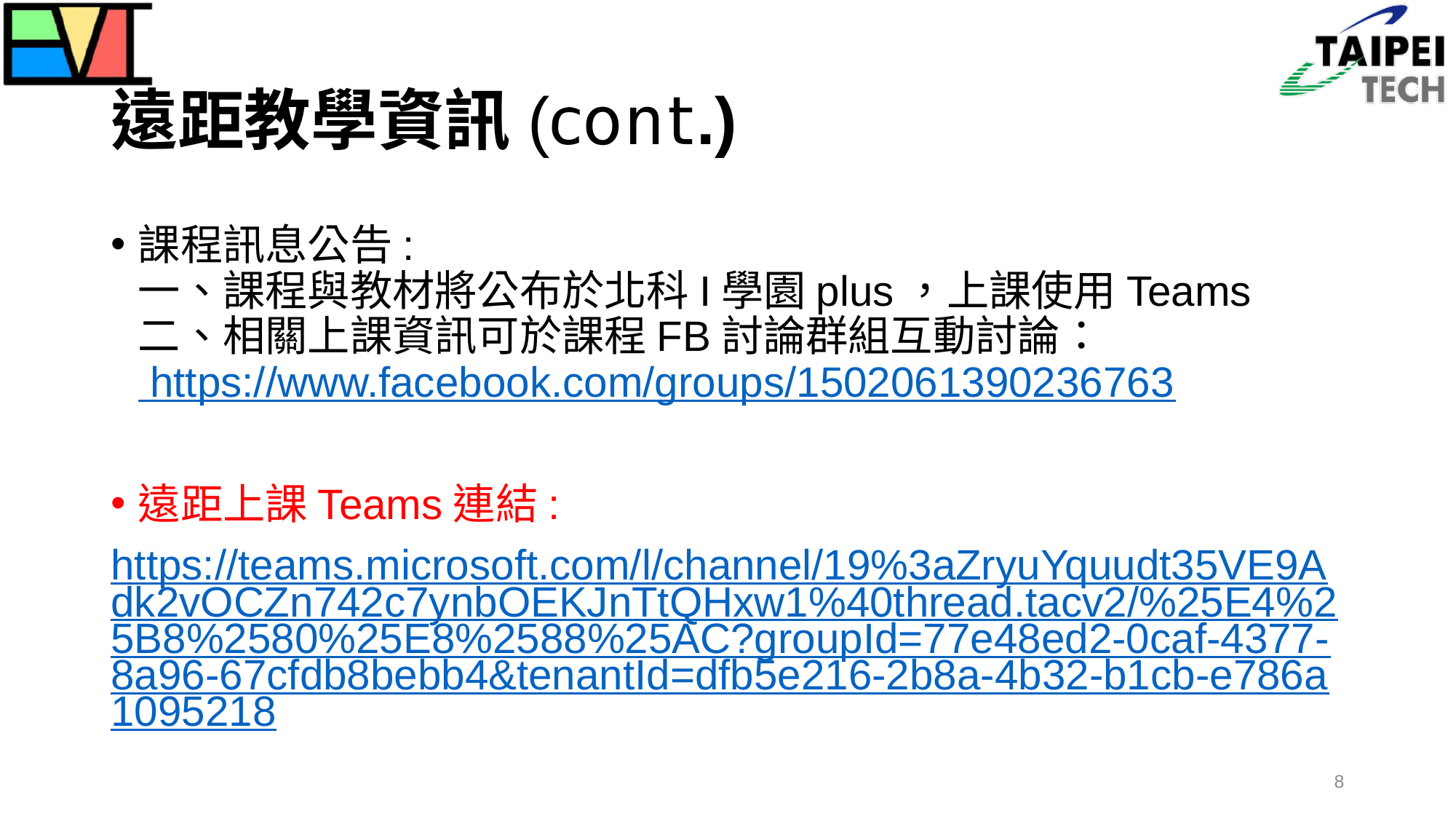

# 遠距教學資訊(cont.)
課程訊息公告:
一、課程與教材將公布於北科I學園plus，上課使用Teams
二、相關上課資訊可於課程FB討論群組互動討論： https://www.facebook.com/groups/1502061390236763

遠距上課Teams連結:
https://teams.microsoft.com/l/channel/19%3aZryuYquudt35VE9Adk2vOCZn742c7ynbOEKJnTtQHxw1%40thread.tacv2/%25E4%25B8%2580%25E8%2588%25AC?groupId=77e48ed2-0caf-4377-8a96-67cfdb8bebb4&tenantId=dfb5e216-2b8a-4b32-b1cb-e786a1095218
8